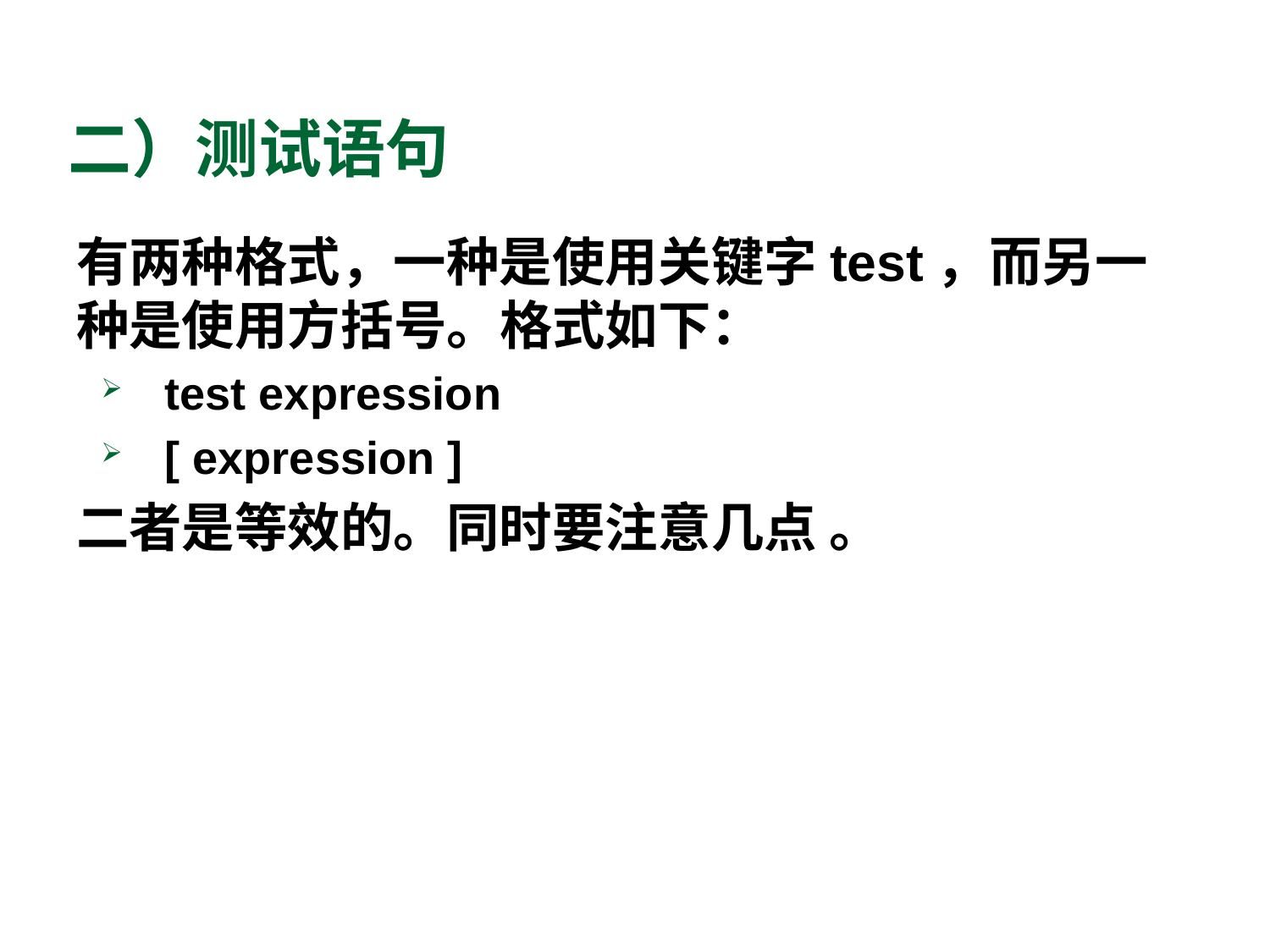

# 二）测试语句
有两种格式，一种是使用关键字test，而另一种是使用方括号。格式如下：
test expression
[ expression ]
二者是等效的。同时要注意几点 。